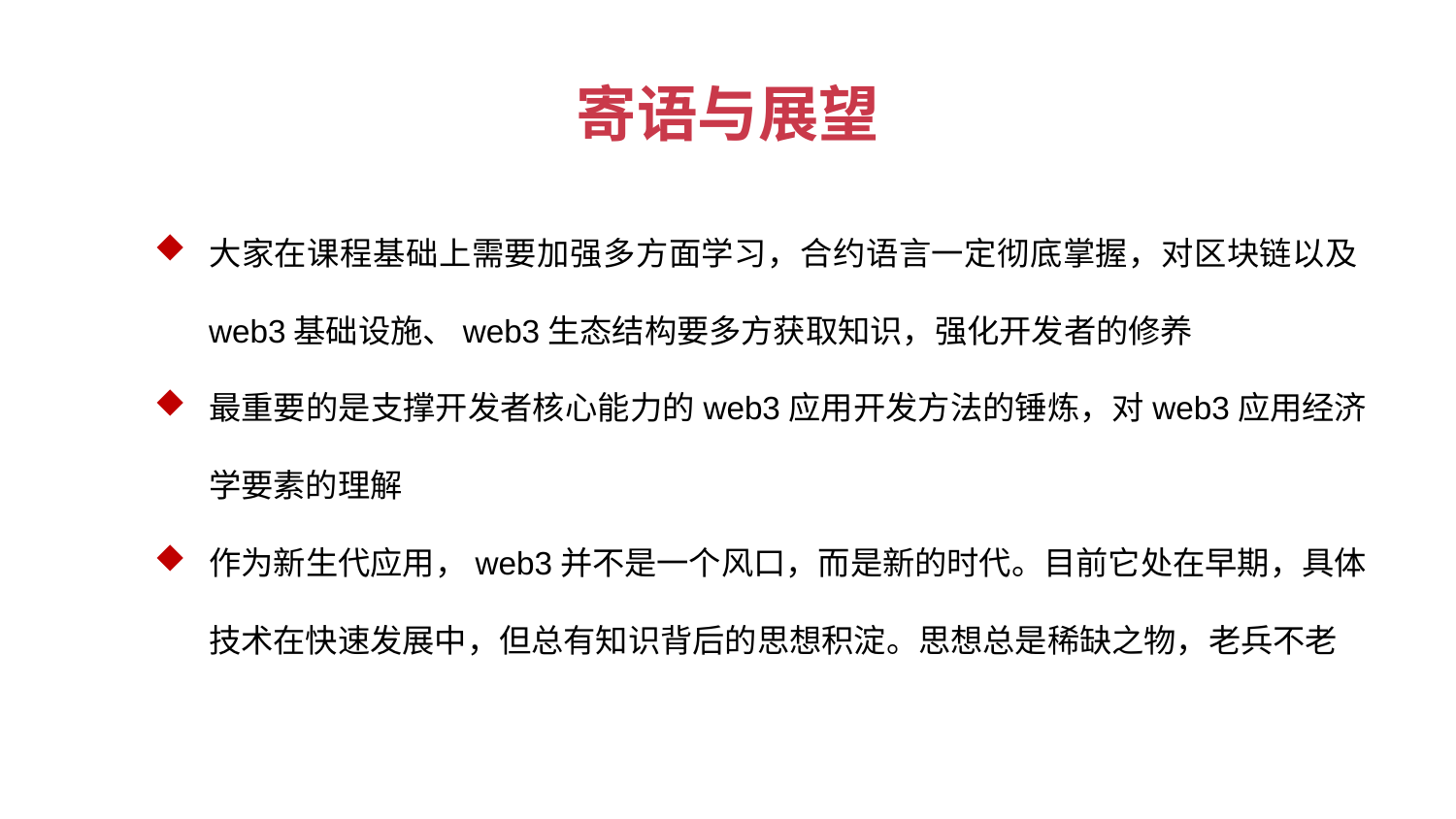

寄语与展望
大家在课程基础上需要加强多方面学习，合约语言一定彻底掌握，对区块链以及web3基础设施、web3生态结构要多方获取知识，强化开发者的修养
最重要的是支撑开发者核心能力的web3应用开发方法的锤炼，对web3应用经济学要素的理解
作为新生代应用，web3并不是一个风口，而是新的时代。目前它处在早期，具体技术在快速发展中，但总有知识背后的思想积淀。思想总是稀缺之物，老兵不老